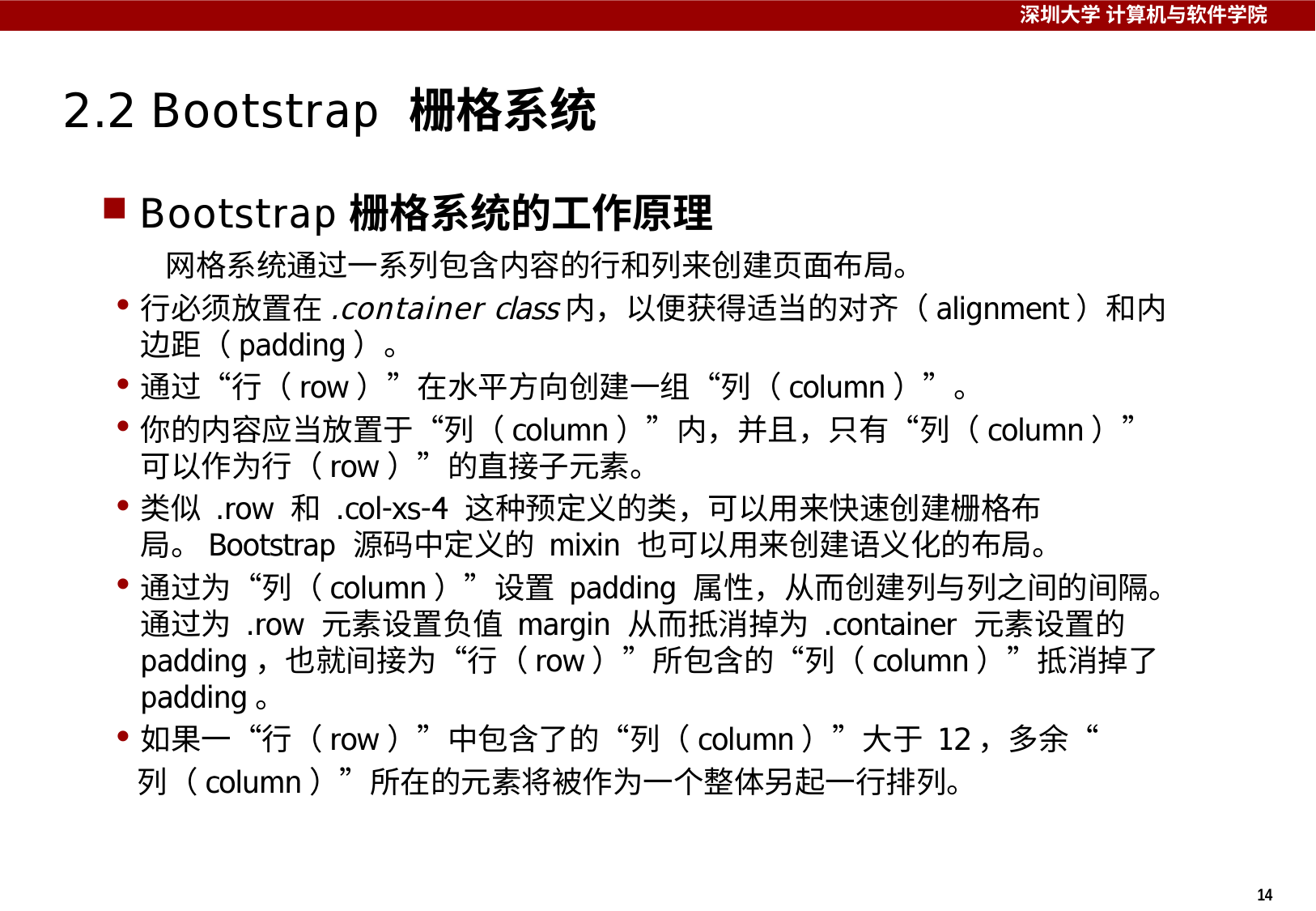

# 2.2 Bootstrap 栅格系统
Bootstrap栅格系统的工作原理
       网格系统通过一系列包含内容的行和列来创建页面布局。
行必须放置在.container class内，以便获得适当的对齐（alignment）和内边距（padding）。
通过“行（row）”在水平方向创建一组“列（column）”。
你的内容应当放置于“列（column）”内，并且，只有“列（column）”可以作为行（row）”的直接子元素。
类似 .row 和 .col-xs-4 这种预定义的类，可以用来快速创建栅格布局。Bootstrap 源码中定义的 mixin 也可以用来创建语义化的布局。
通过为“列（column）”设置 padding 属性，从而创建列与列之间的间隔。通过为 .row 元素设置负值 margin 从而抵消掉为 .container 元素设置的 padding，也就间接为“行（row）”所包含的“列（column）”抵消掉了padding。
如果一“行（row）”中包含了的“列（column）”大于 12，多余“
  列（column）”所在的元素将被作为一个整体另起一行排列。